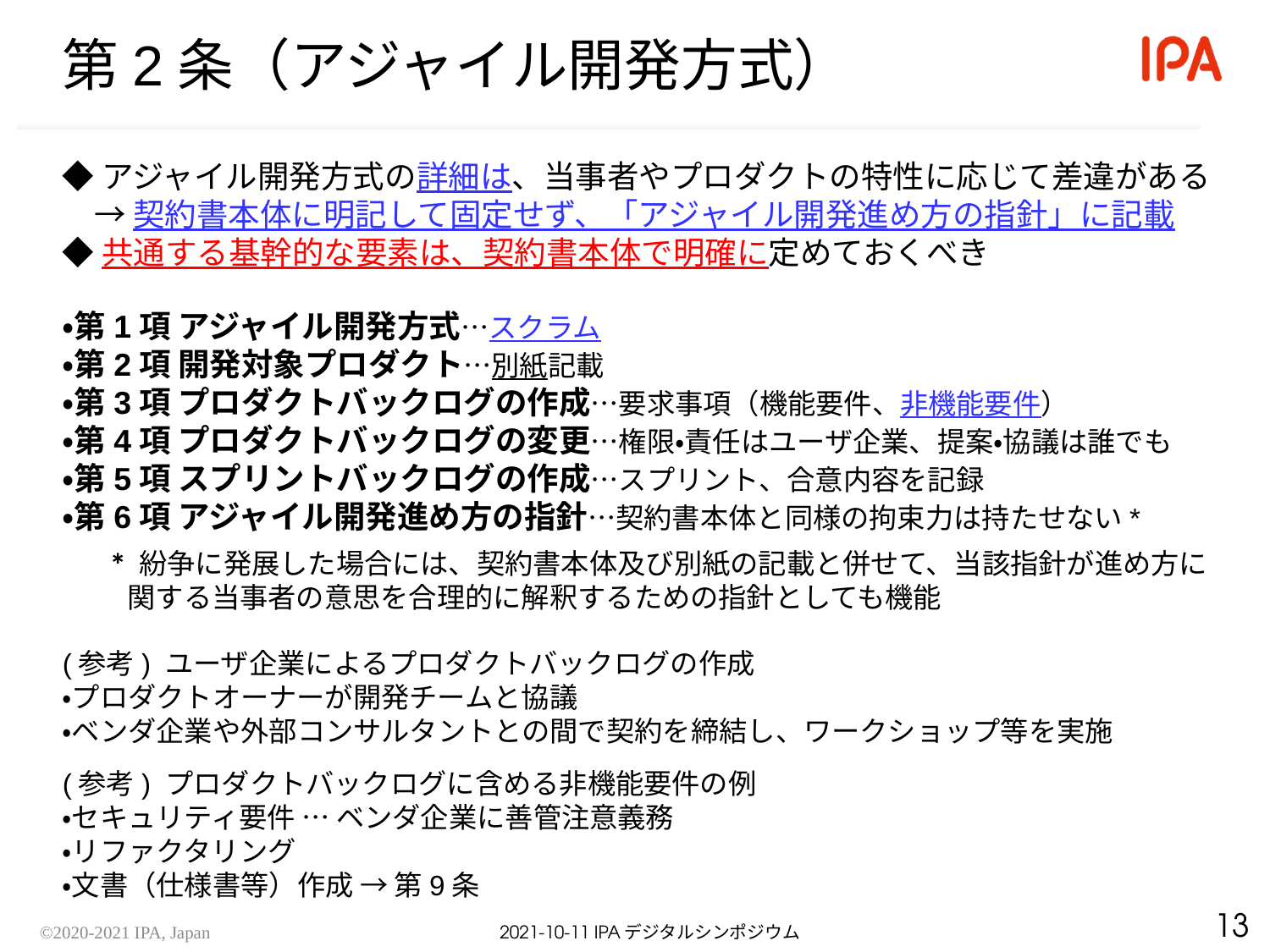

# 第2条（アジャイル開発方式）
◆アジャイル開発方式の詳細は、当事者やプロダクトの特性に応じて差違がある
　→ 契約書本体に明記して固定せず、「アジャイル開発進め方の指針」に記載
◆共通する基幹的な要素は、契約書本体で明確に定めておくべき
・第1項 アジャイル開発方式…スクラム
・第2項 開発対象プロダクト…別紙記載
・第3項 プロダクトバックログの作成…要求事項（機能要件、非機能要件）
・第4項 プロダクトバックログの変更…権限・責任はユーザ企業、提案・協議は誰でも
・第5項 スプリントバックログの作成…スプリント、合意内容を記録
・第6項 アジャイル開発進め方の指針…契約書本体と同様の拘束力は持たせない*
* 紛争に発展した場合には、契約書本体及び別紙の記載と併せて、当該指針が進め方に関する当事者の意思を合理的に解釈するための指針としても機能
(参考) ユーザ企業によるプロダクトバックログの作成
・プロダクトオーナーが開発チームと協議
・ベンダ企業や外部コンサルタントとの間で契約を締結し、ワークショップ等を実施
(参考) プロダクトバックログに含める非機能要件の例
・セキュリティ要件 … ベンダ企業に善管注意義務
・リファクタリング
・文書（仕様書等）作成 → 第9条
13
©2020-2021 IPA, Japan